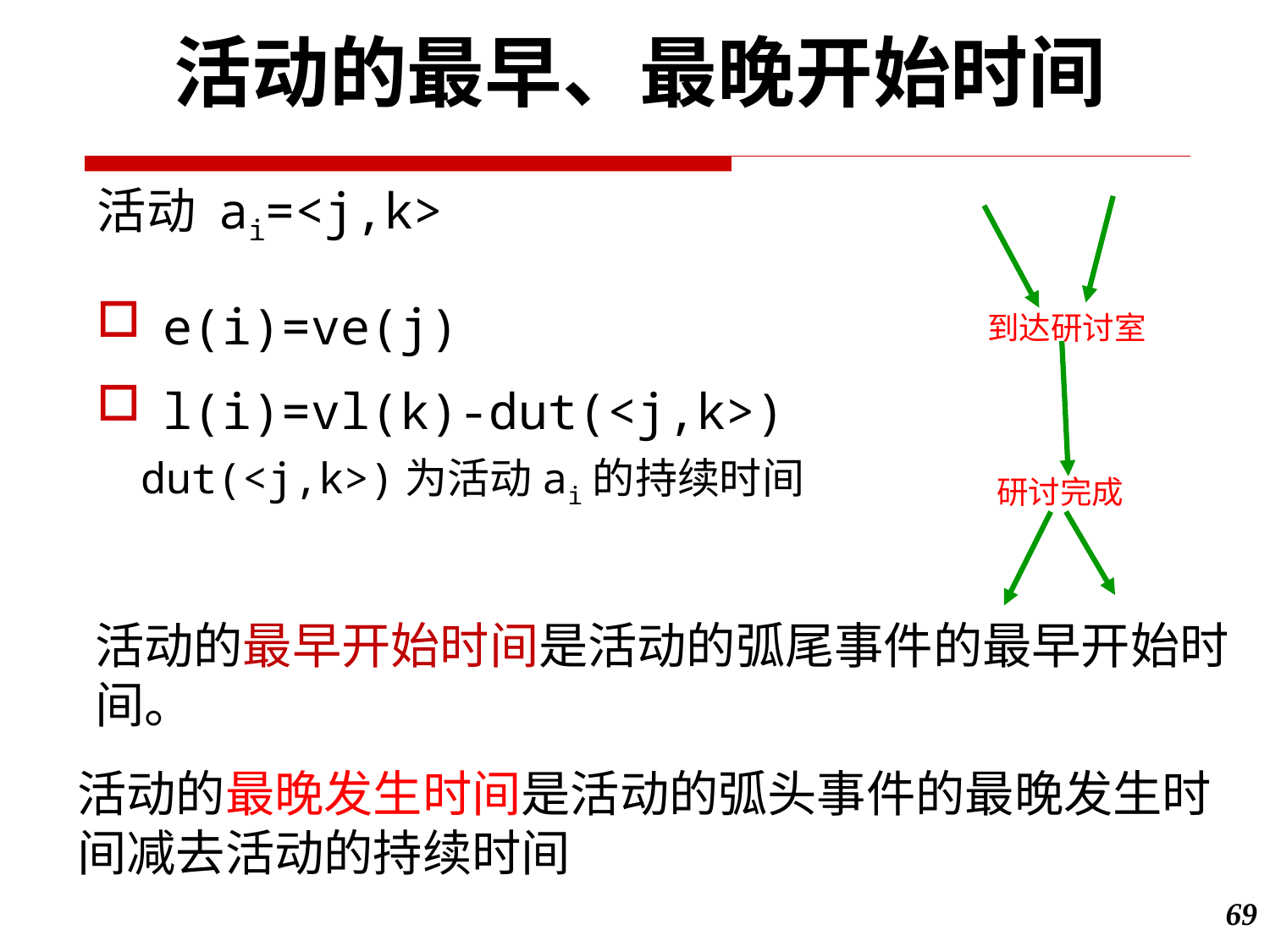

活动的最早、最晚开始时间
活动 ai=<j,k>
e(i)=ve(j)
l(i)=vl(k)-dut(<j,k>)
　dut(<j,k>)为活动ai的持续时间

到达研讨室
研讨完成
活动的最早开始时间是活动的弧尾事件的最早开始时间。

活动的最晚发生时间是活动的弧头事件的最晚发生时间减去活动的持续时间
69